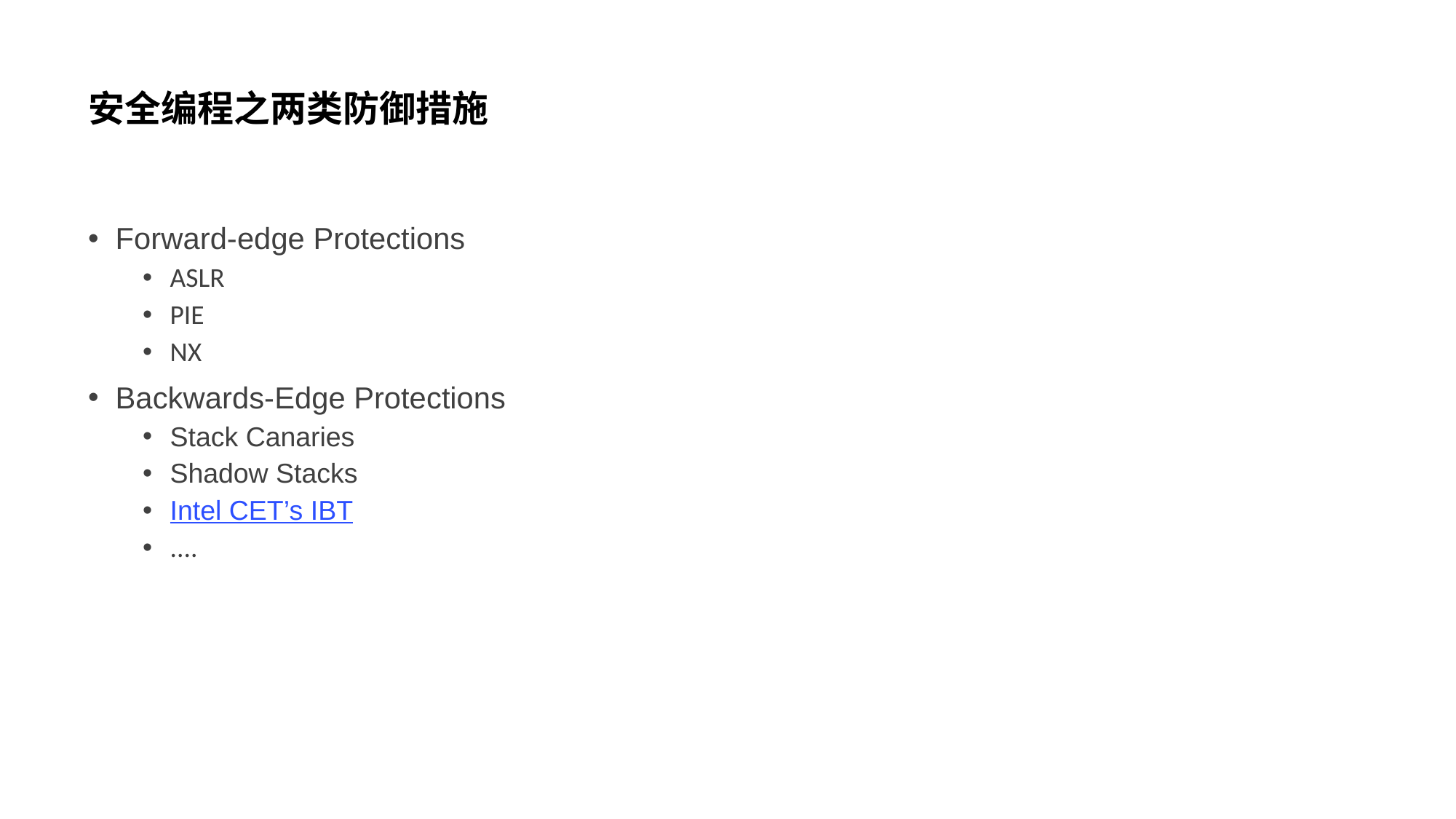

# 安全编程之两类防御措施
Forward-edge Protections
ASLR
PIE
NX
Backwards-Edge Protections
Stack Canaries
Shadow Stacks
Intel CET’s IBT
....